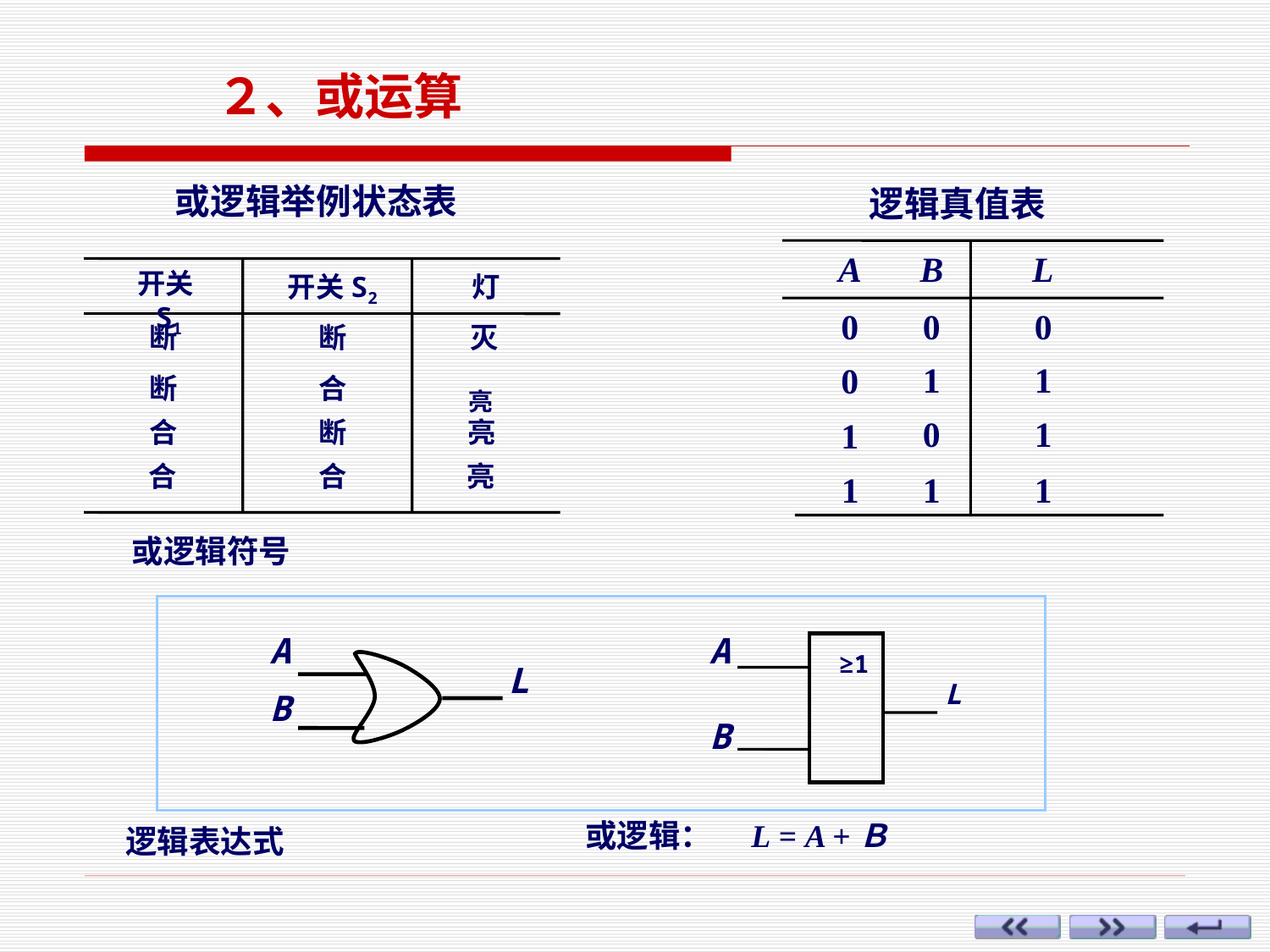

２、或运算
     或逻辑举例状态表

开关S1
开关S2
灯

断
断
灭
亮
断
合
合
断
亮
合
合
亮

          逻辑真值表

A
B
L

0
0
0
1
1
0
0
1
1
1
1
1

或逻辑符号

A

L

B

A

≥1

L

B

或逻辑：　L = A +Ｂ
　　逻辑表达式